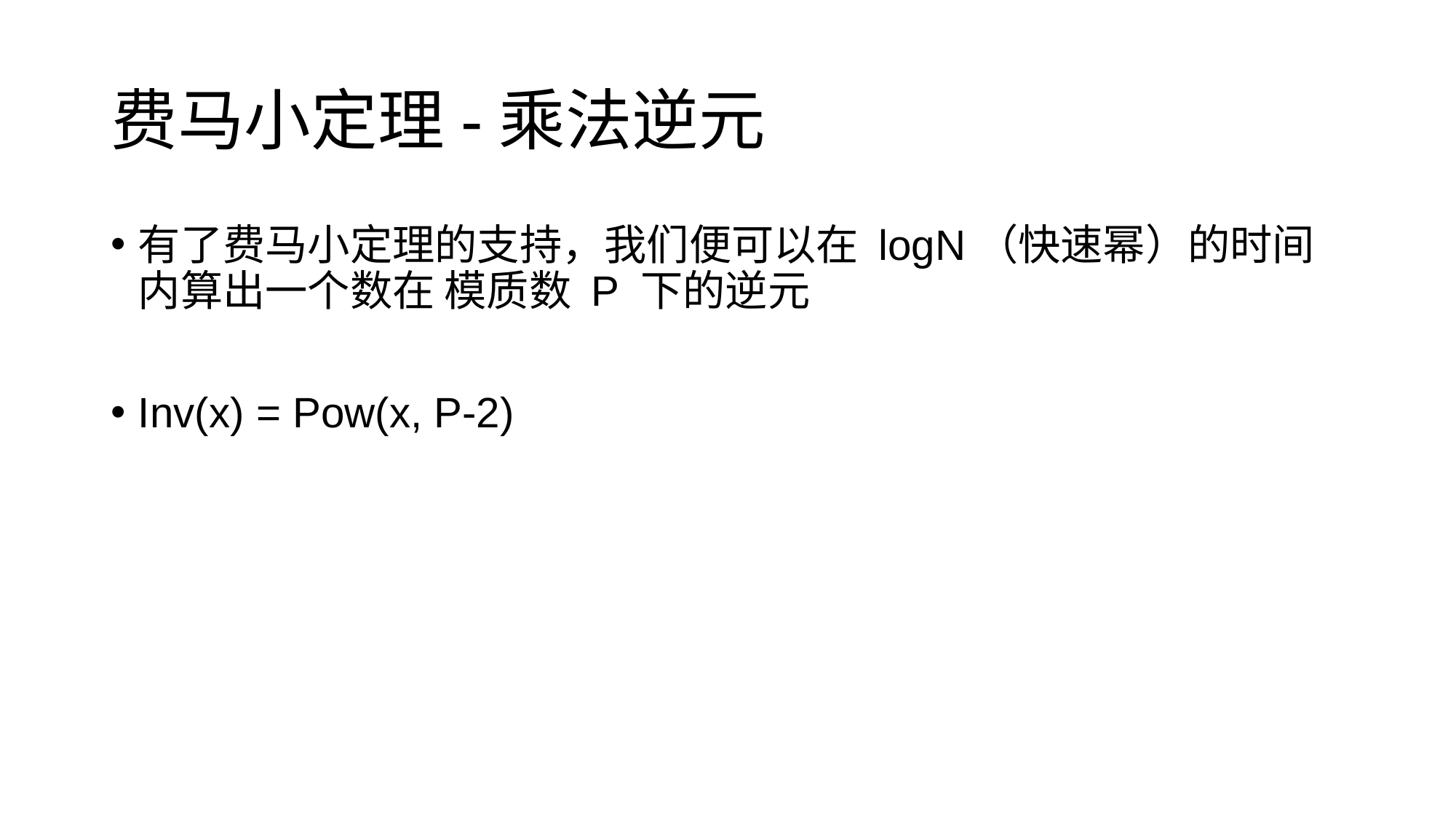

# 费马小定理-乘法逆元
有了费马小定理的支持，我们便可以在 logN（快速幂）的时间内算出一个数在 模质数 P 下的逆元

Inv(x) = Pow(x, P-2)